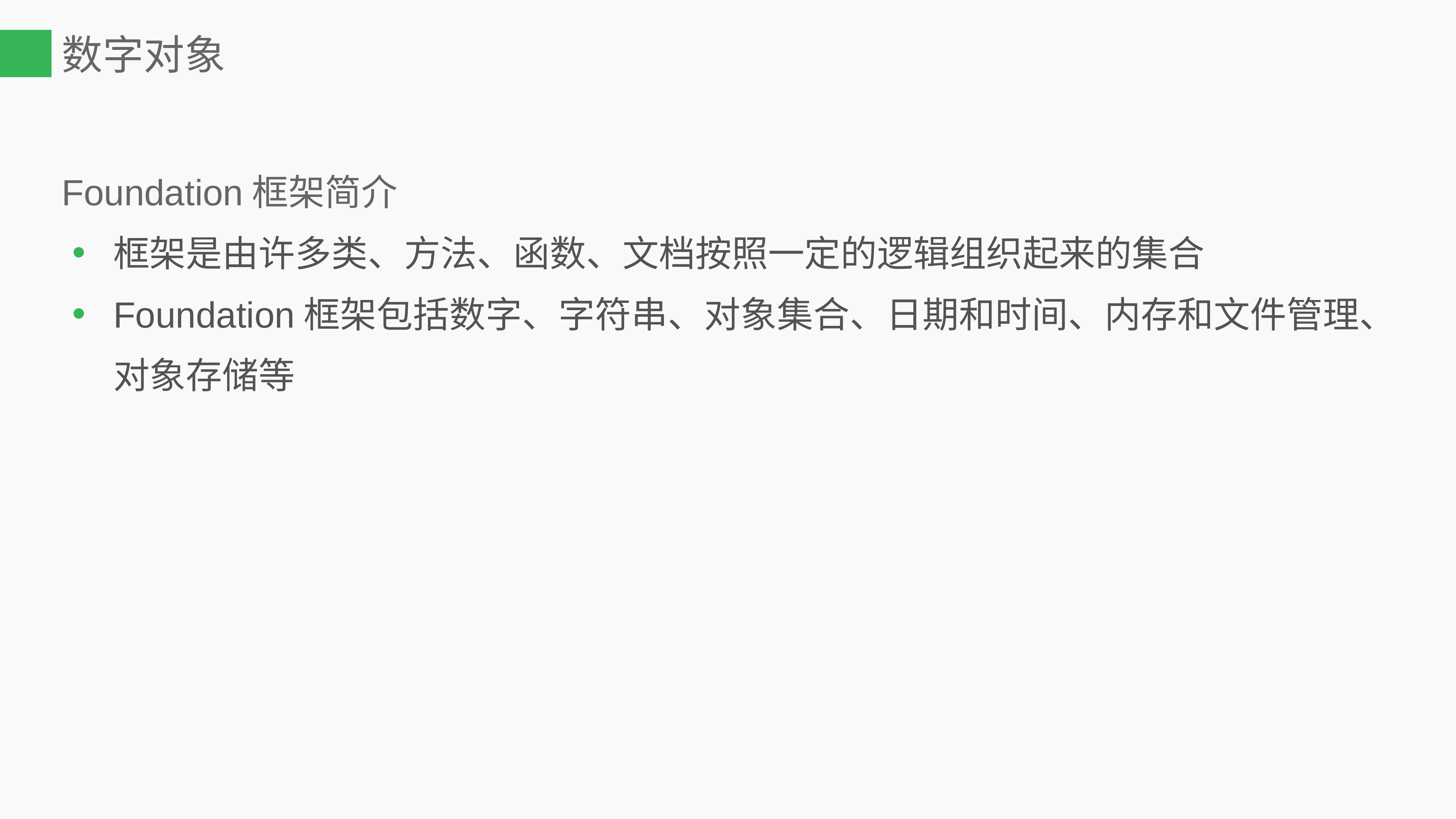

# 数字对象
Foundation框架简介
框架是由许多类、方法、函数、文档按照一定的逻辑组织起来的集合
Foundation框架包括数字、字符串、对象集合、日期和时间、内存和文件管理、对象存储等